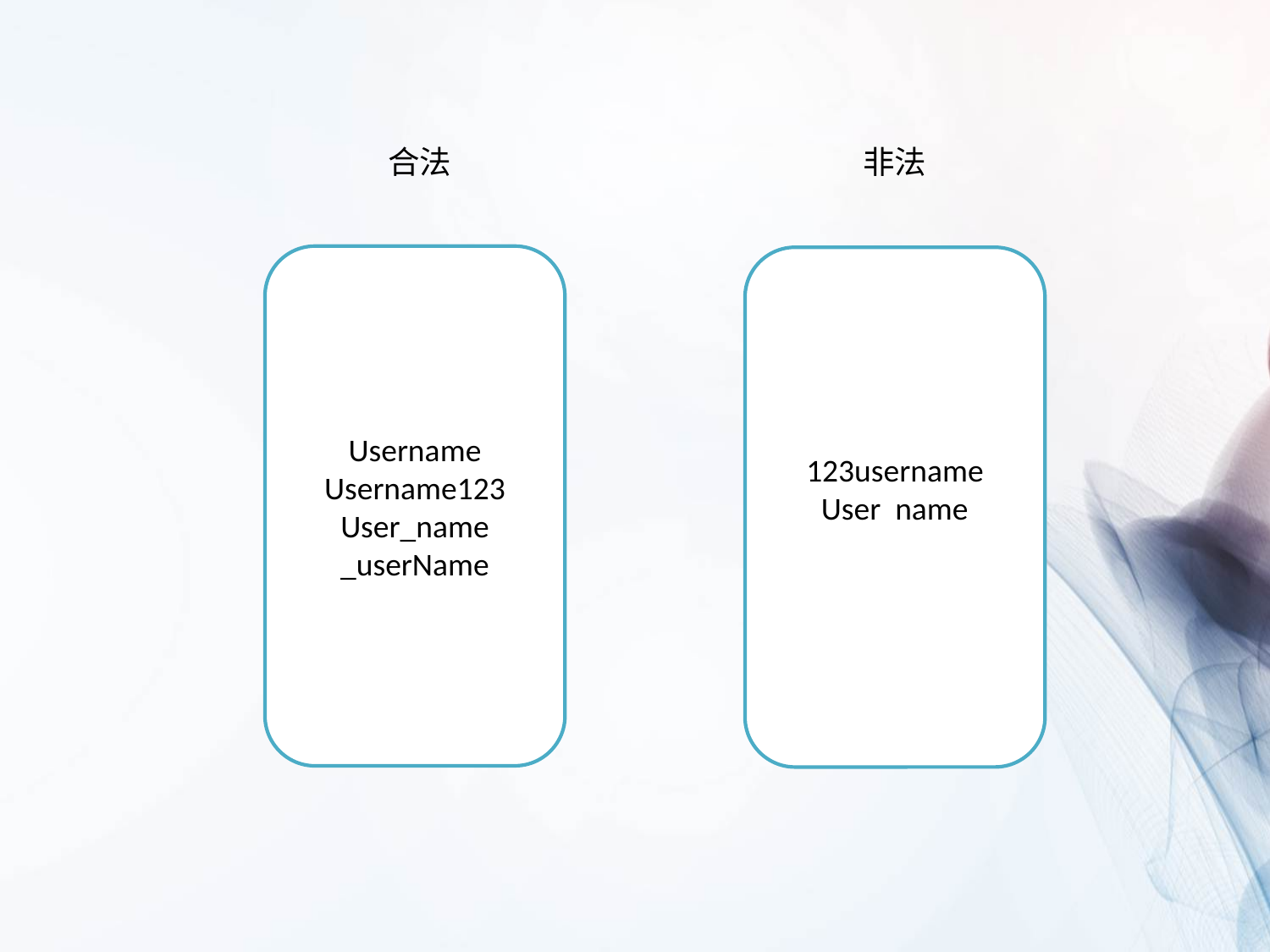

合法
非法
Username
Username123
User_name
_userName
123username
User  name